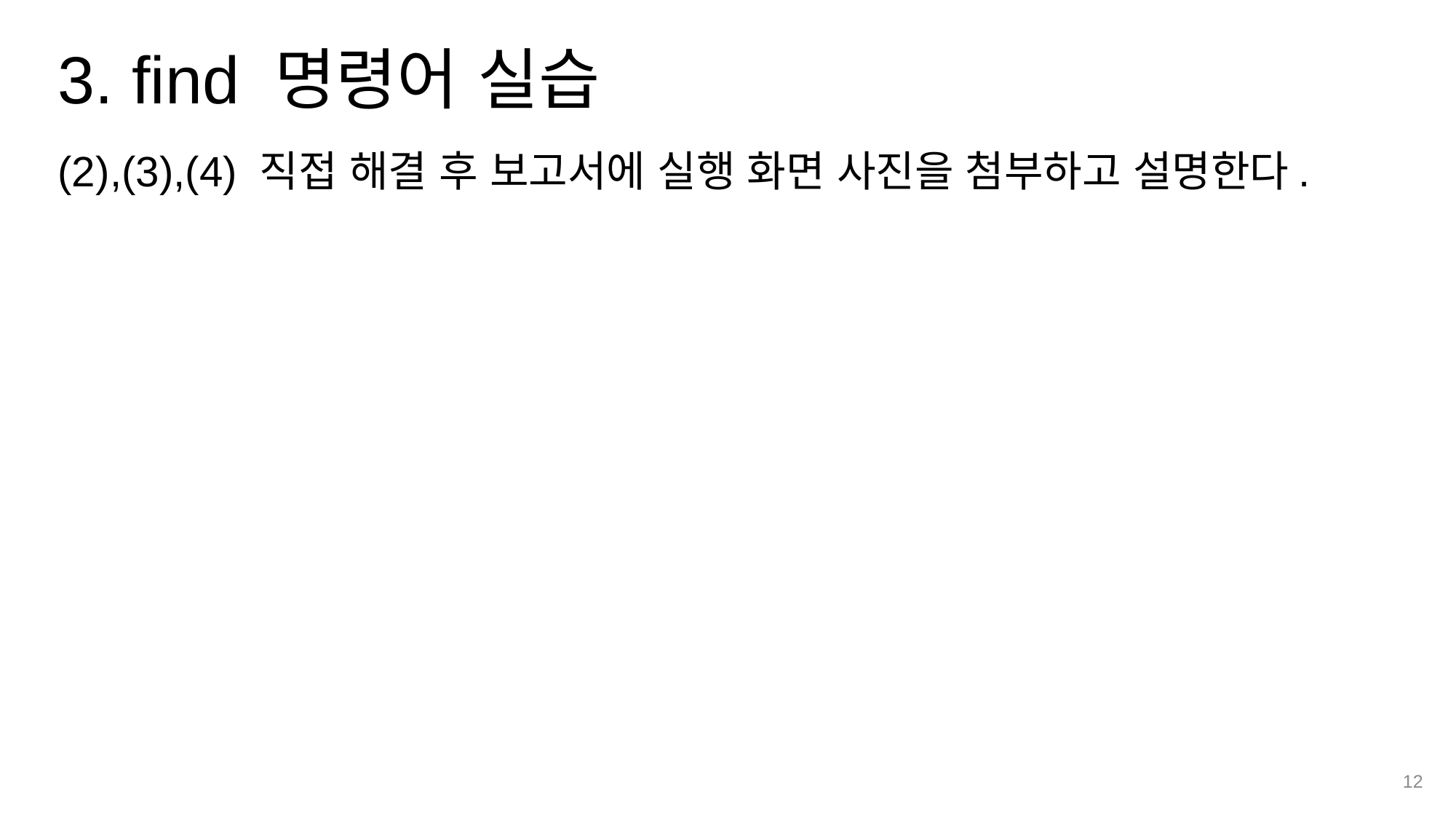

# 3. find 명령어 실습
(2),(3),(4) 직접 해결 후 보고서에 실행 화면 사진을 첨부하고 설명한다.
12